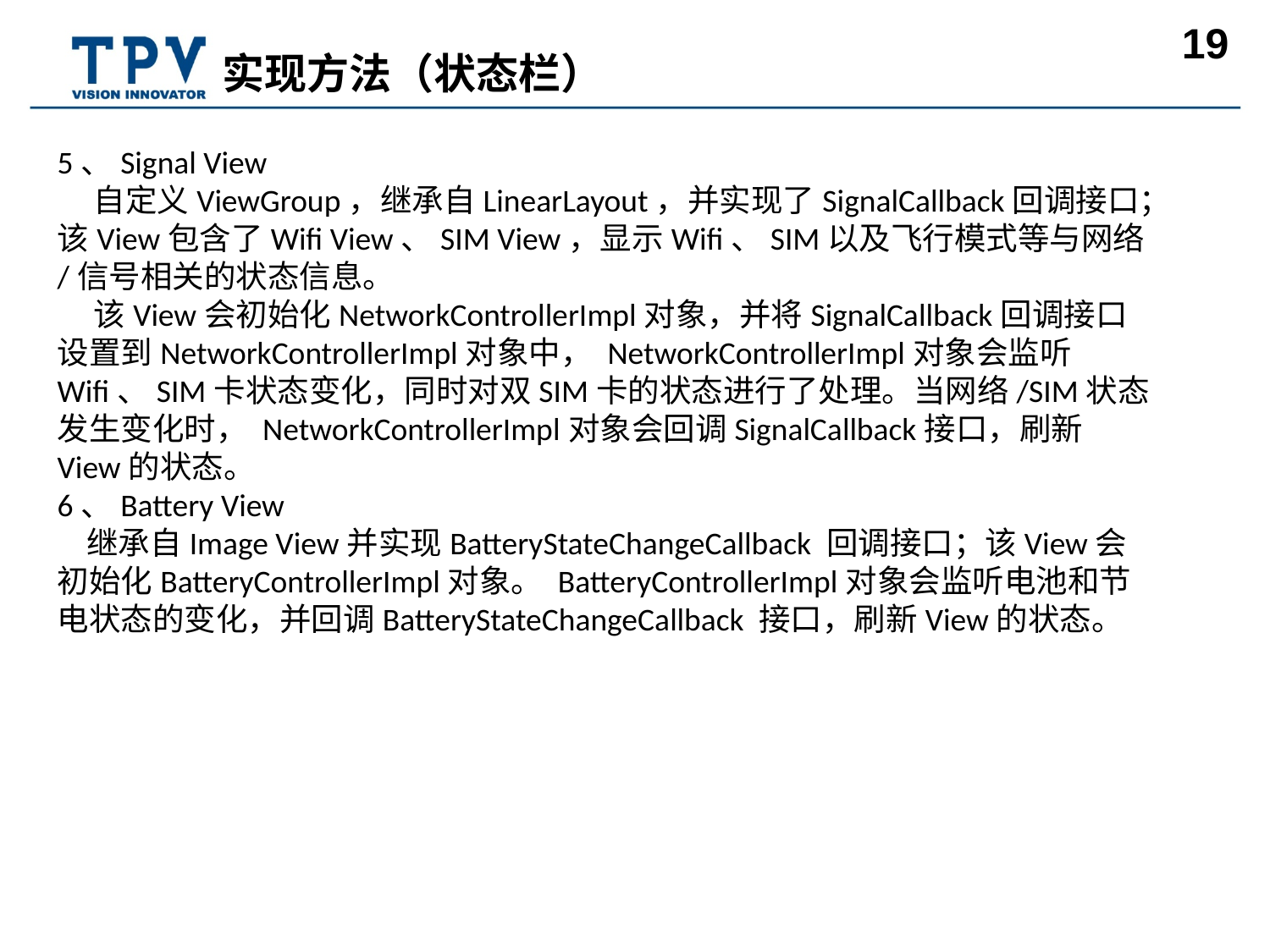

# 实现方法（状态栏）
5、Signal View
    自定义ViewGroup，继承自LinearLayout，并实现了SignalCallback回调接口；该View包含了Wifi View、SIM View，显示Wifi、SIM以及飞行模式等与网络/信号相关的状态信息。
    该View会初始化NetworkControllerImpl对象，并将SignalCallback回调接口设置到NetworkControllerImpl对象中， NetworkControllerImpl对象会监听Wifi、SIM卡状态变化，同时对双SIM卡的状态进行了处理。当网络/SIM状态发生变化时， NetworkControllerImpl对象会回调SignalCallback接口，刷新View的状态。
6、Battery View
   继承自Image View并实现BatteryStateChangeCallback 回调接口；该View会初始化BatteryControllerImpl对象。 BatteryControllerImpl对象会监听电池和节电状态的变化，并回调BatteryStateChangeCallback 接口，刷新View的状态。